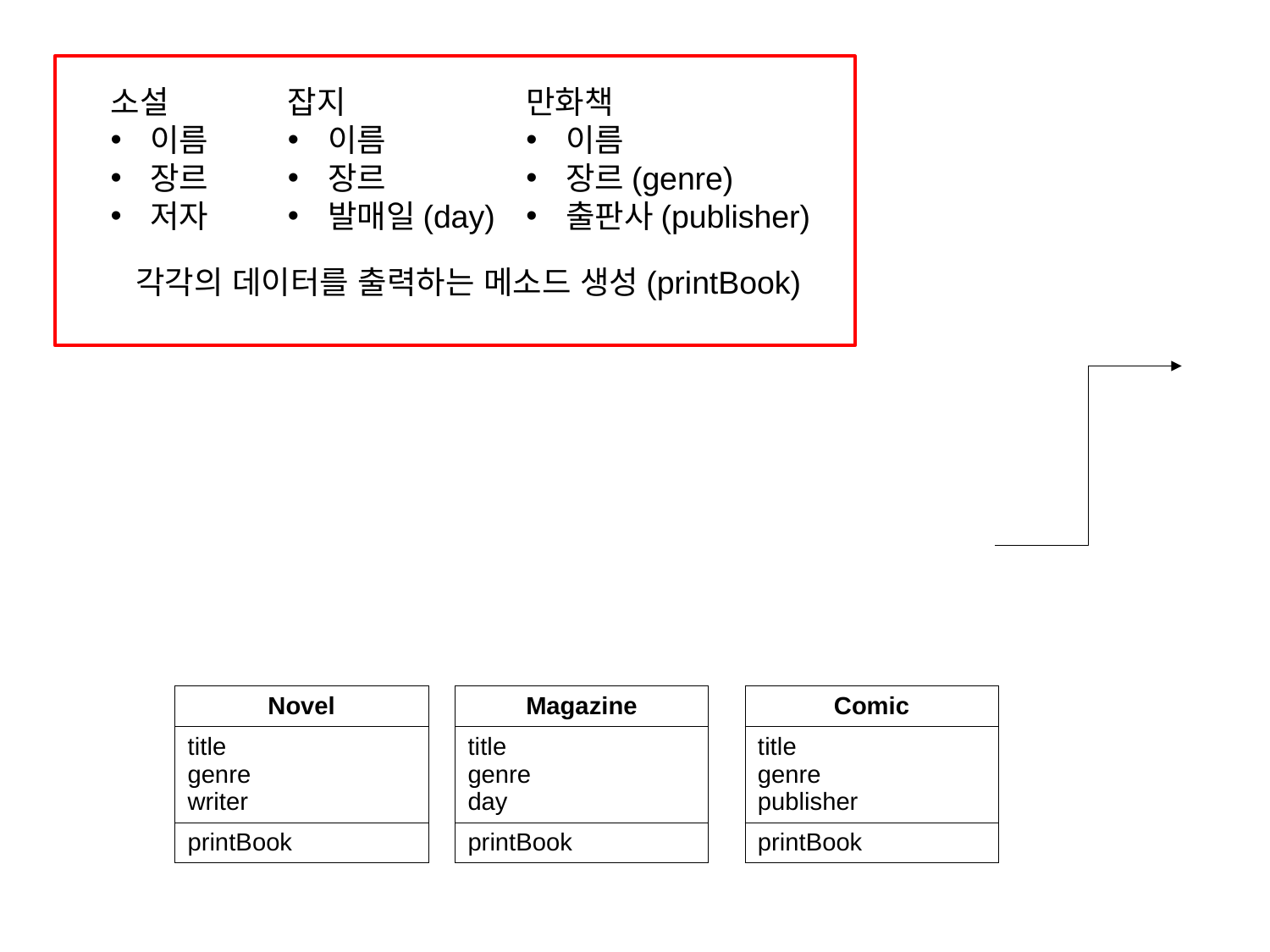

소설
이름
장르
저자

잡지
이름
장르
발매일(day)

만화책
이름
장르(genre)
출판사(publisher)

각각의 데이터를 출력하는 메소드 생성(printBook)
| Novel |
| --- |
| title genre writer |
| printBook |
| Magazine |
| --- |
| title genre day |
| printBook |
| Comic |
| --- |
| title genre publisher |
| printBook |